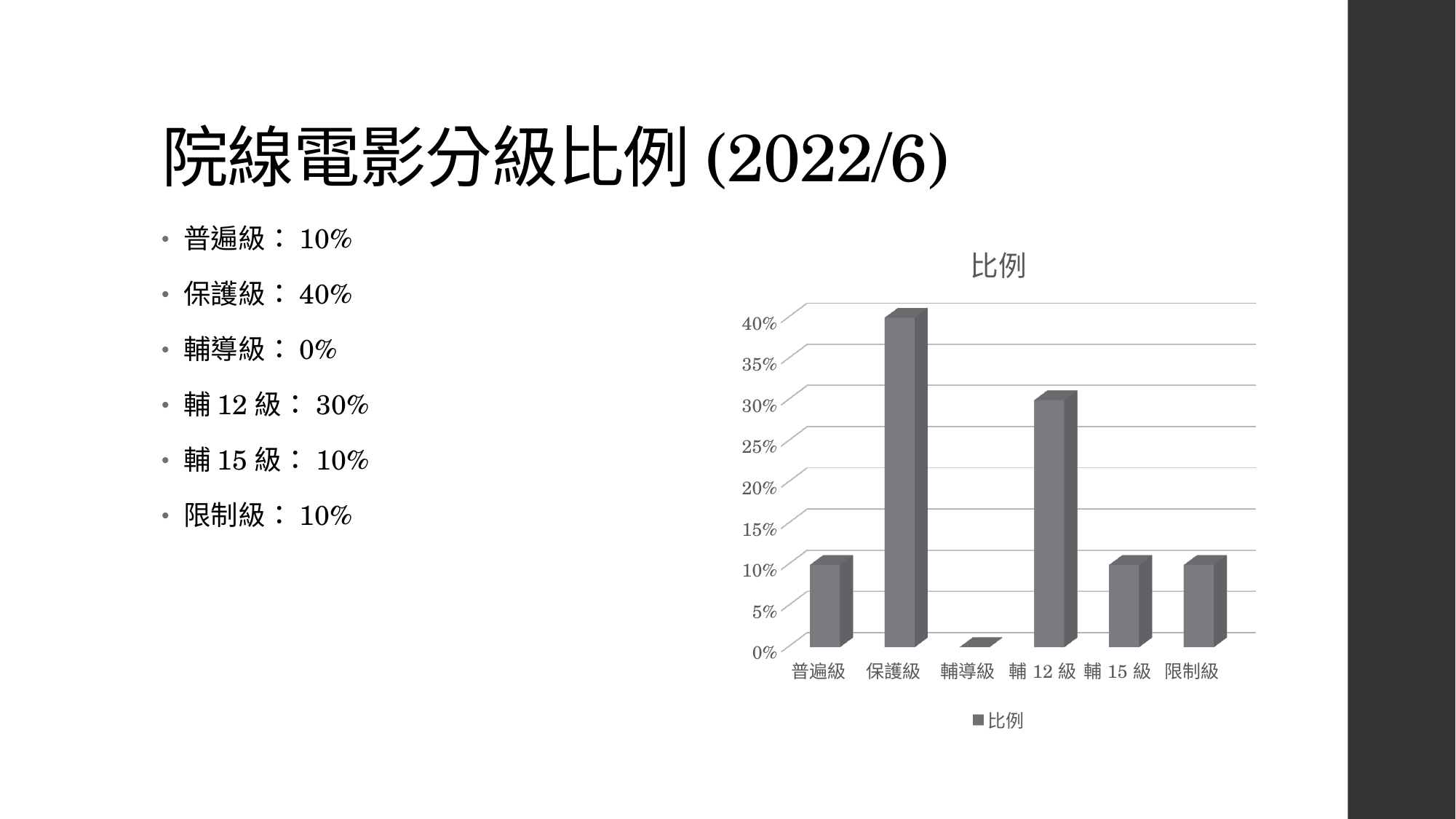

# 院線電影分級比例(2022/6)
普遍級：10%
保護級：40%
輔導級：0%
輔12級：30%
輔15級：10%
限制級：10%

[unsupported chart]